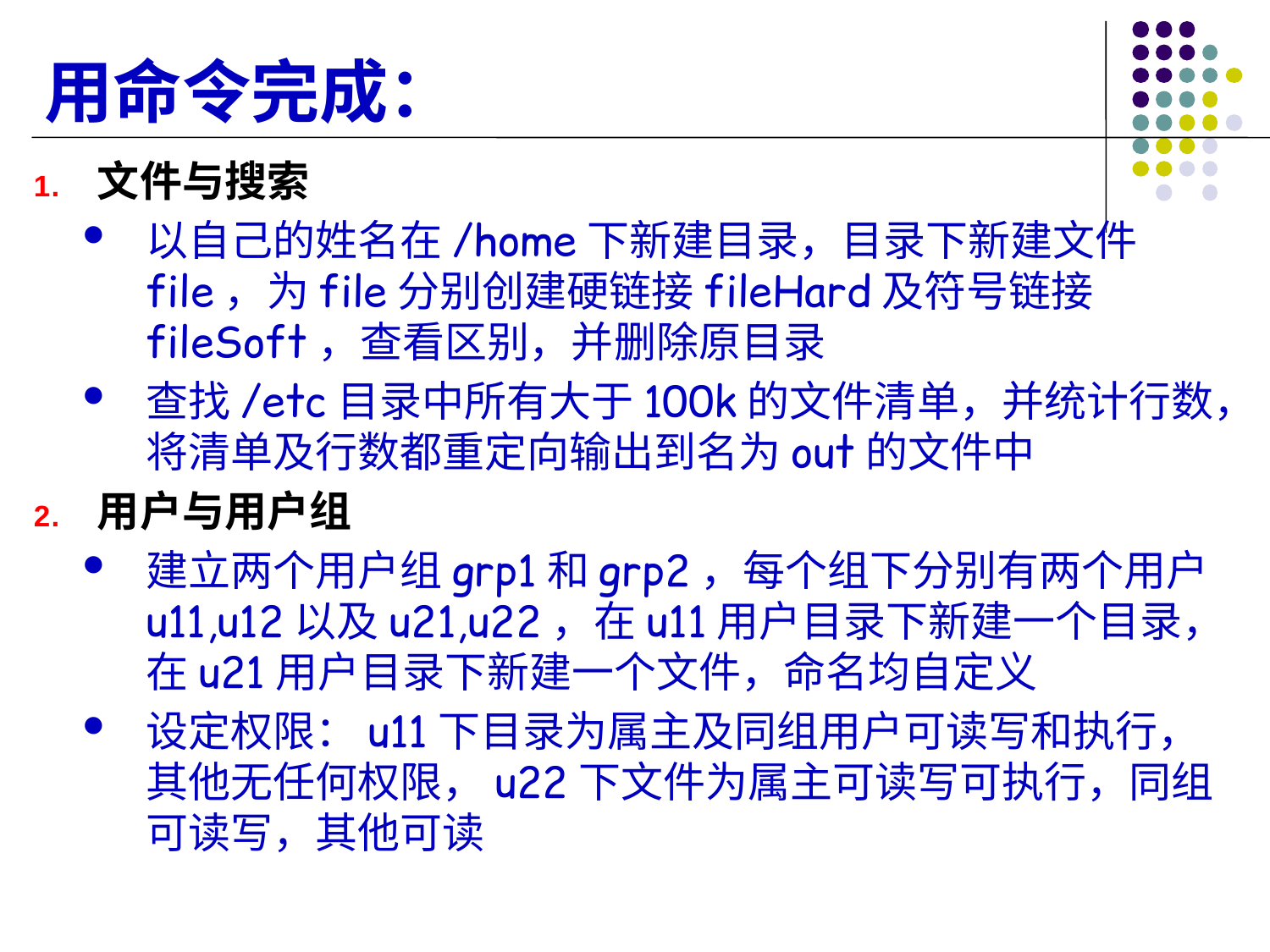

# 用命令完成：
文件与搜索
以自己的姓名在/home下新建目录，目录下新建文件file，为file分别创建硬链接fileHard及符号链接fileSoft，查看区别，并删除原目录
查找/etc目录中所有大于100k的文件清单，并统计行数，将清单及行数都重定向输出到名为out的文件中
用户与用户组
建立两个用户组grp1和grp2，每个组下分别有两个用户u11,u12以及u21,u22，在u11用户目录下新建一个目录， 在u21用户目录下新建一个文件，命名均自定义
设定权限：u11下目录为属主及同组用户可读写和执行，其他无任何权限，u22下文件为属主可读写可执行，同组可读写，其他可读